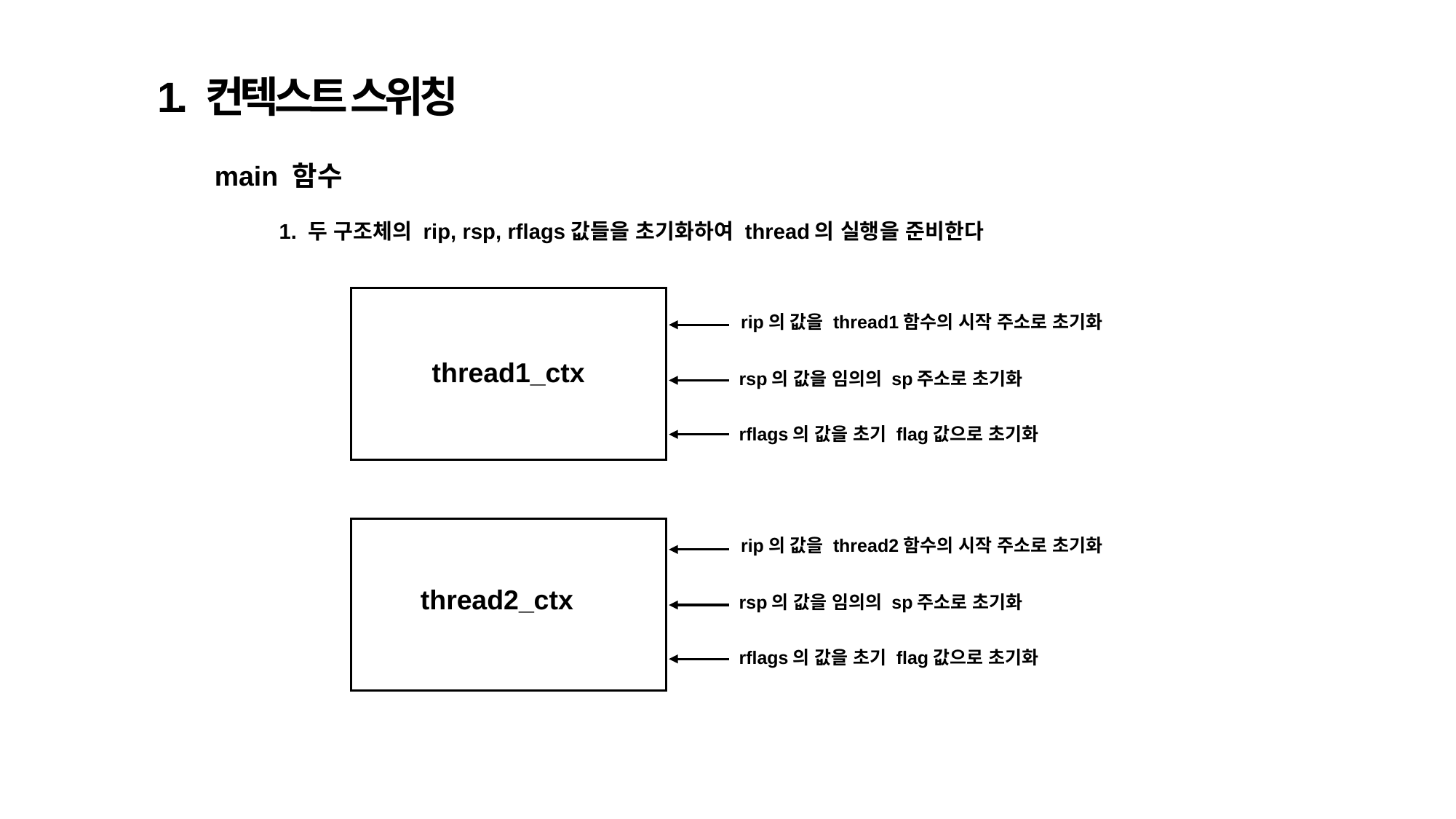

1. 컨텍스트 스위칭
main 함수
1. 두 구조체의 rip, rsp, rflags값들을 초기화하여 thread의 실행을 준비한다

rip의 값을 thread1함수의 시작 주소로 초기화
thread1_ctx
rsp의 값을 임의의 sp주소로 초기화
rflags의 값을 초기 flag값으로 초기화

rip의 값을 thread2함수의 시작 주소로 초기화
thread2_ctx
rsp의 값을 임의의 sp주소로 초기화
rflags의 값을 초기 flag값으로 초기화